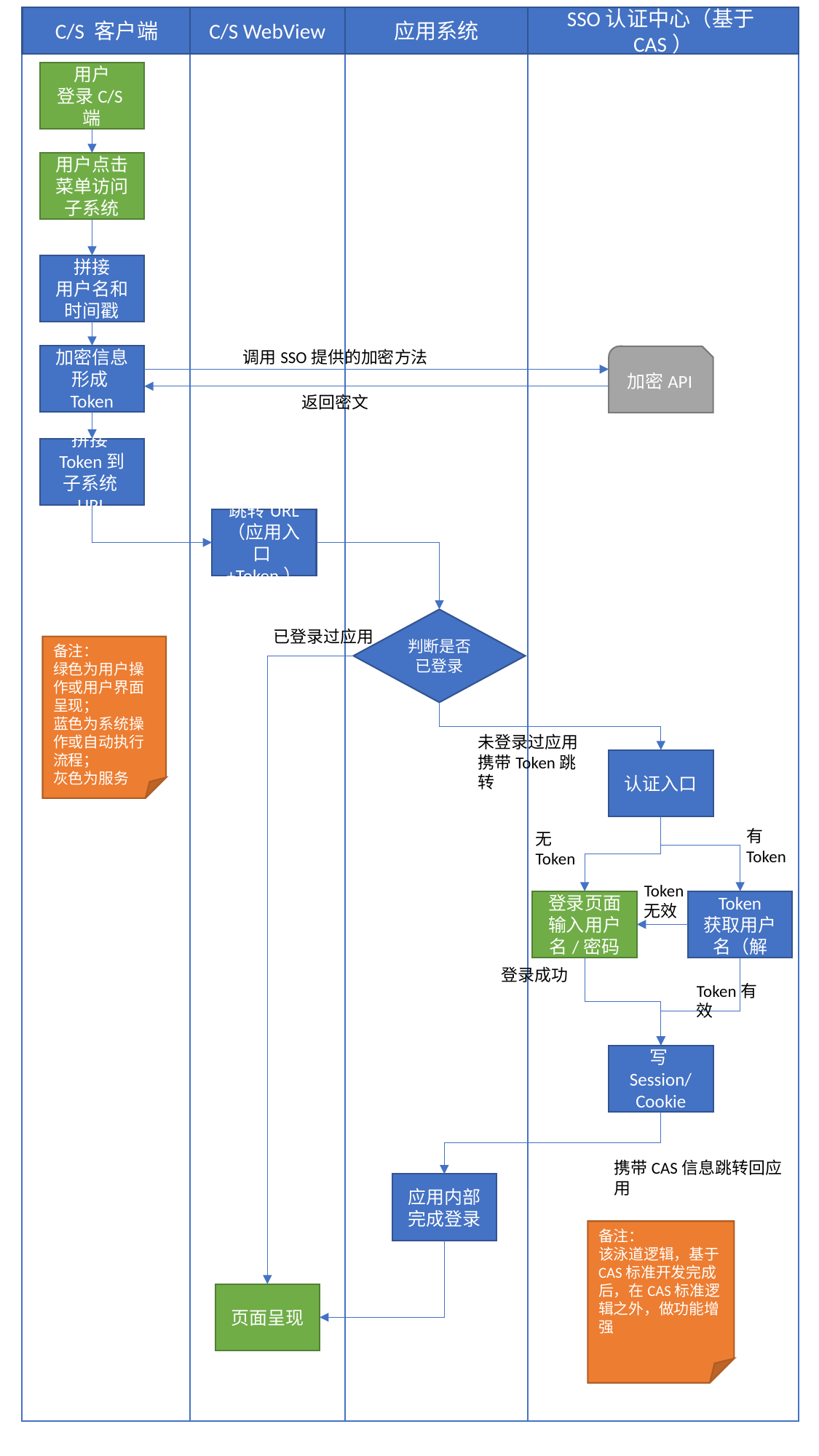

C/S 客户端
应用系统
SSO认证中心（基于CAS）
C/S WebView

用户
登录C/S端
用户点击菜单访问子系统
拼接
用户名和时间戳
调用SSO提供的加密方法
加密信息形成Token
加密API
返回密文
拼接Token到子系统URL
跳转URL
（应用入口+Token）
判断是否已登录
已登录过应用
备注：
绿色为用户操作或用户界面呈现；
蓝色为系统操作或自动执行流程；
灰色为服务
未登录过应用
携带Token跳转
认证入口
有Token
无Token
Token
无效
解析Token
获取用户名（解密）
登录页面
输入用户名/密码
登录成功
Token有效
写Session/
Cookie
携带CAS信息跳转回应用
应用内部完成登录
备注：
该泳道逻辑，基于CAS标准开发完成后，在CAS标准逻辑之外，做功能增强
页面呈现